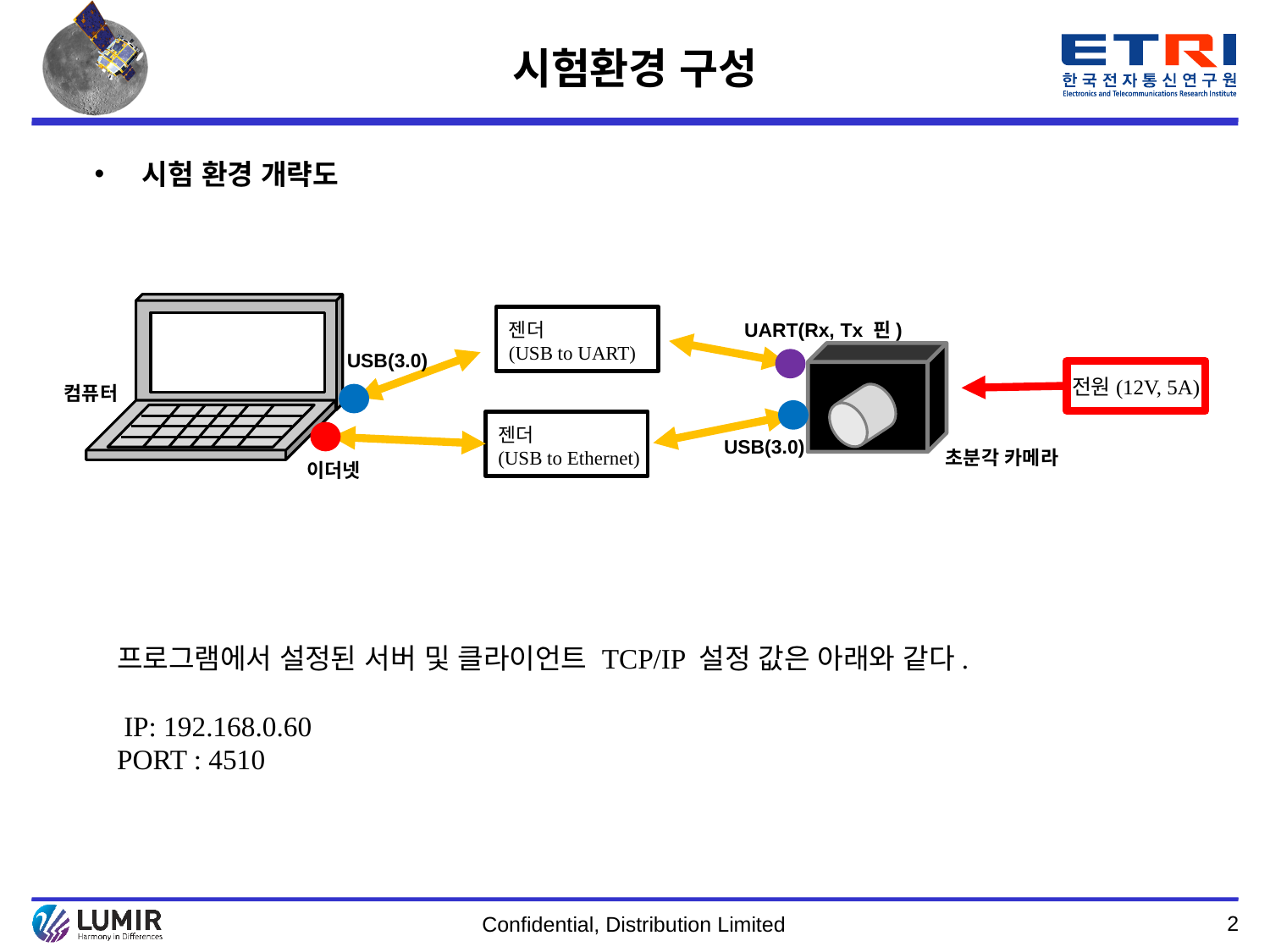

# 시험환경 구성
시험 환경 개략도

젠더
(USB to UART)
UART(Rx, Tx 핀)
USB(3.0)

전원(12V, 5A)
컴퓨터

젠더
(USB to Ethernet)

USB(3.0)
초분각 카메라

이더넷
프로그램에서 설정된 서버 및 클라이언트 TCP/IP 설정 값은 아래와 같다.

 IP: 192.168.0.60
PORT : 4510